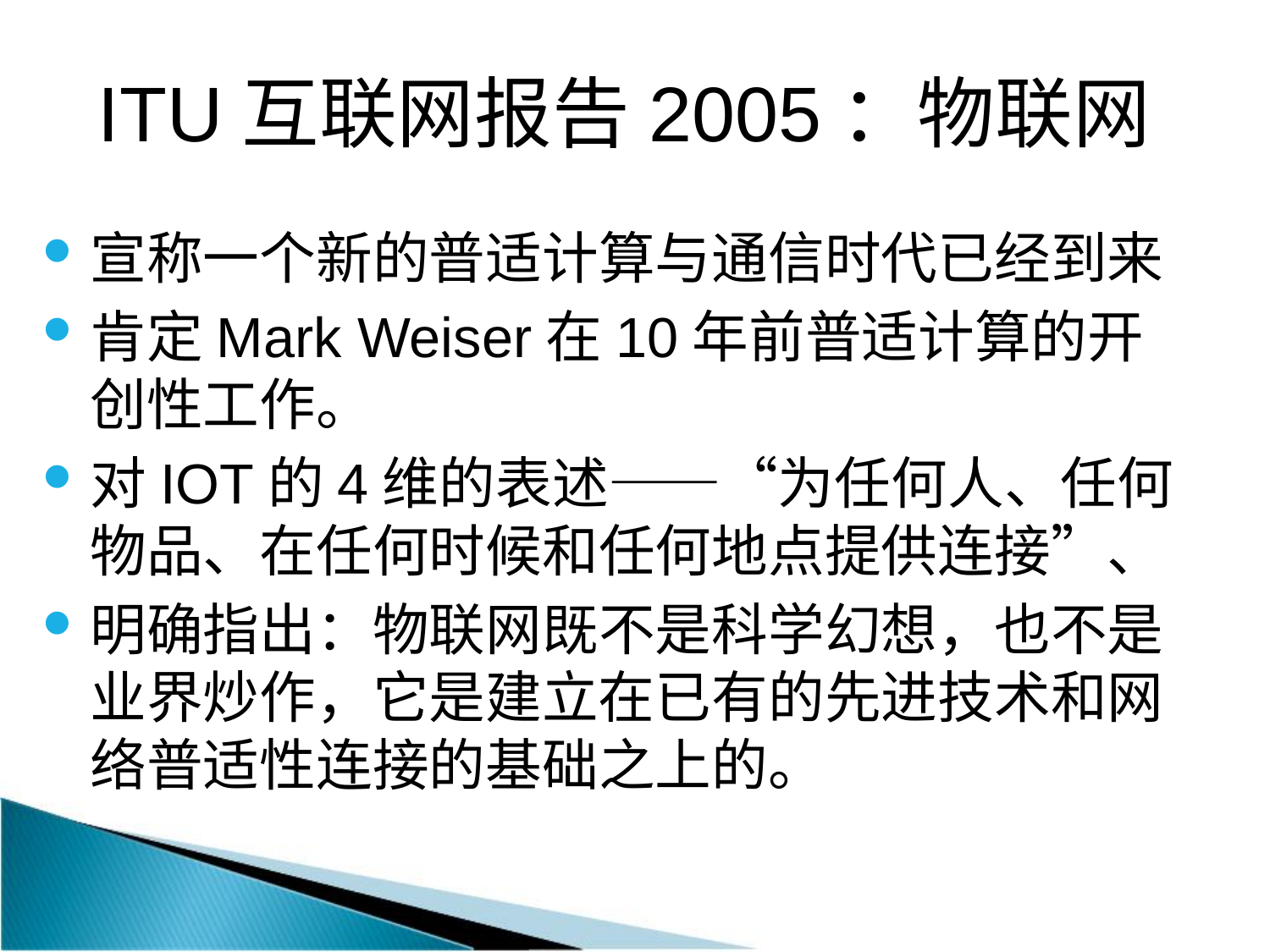

# ITU互联网报告2005：物联网
宣称一个新的普适计算与通信时代已经到来
肯定Mark Weiser在10年前普适计算的开创性工作。
对IOT的4维的表述——“为任何人、任何物品、在任何时候和任何地点提供连接”、
明确指出：物联网既不是科学幻想，也不是业界炒作，它是建立在已有的先进技术和网络普适性连接的基础之上的。